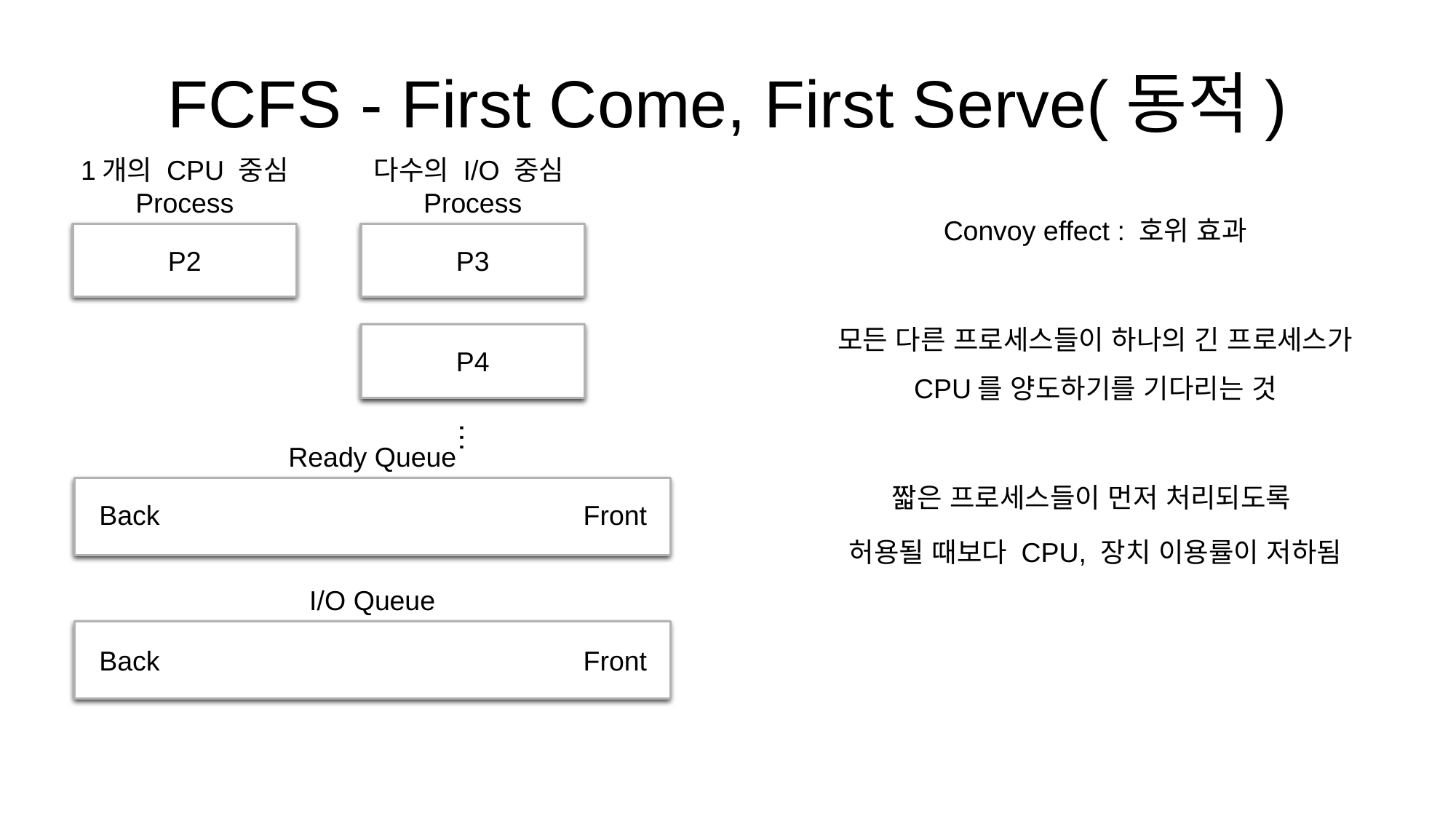

# FCFS - First Come, First Serve(동적)
1개의 CPU 중심 Process
다수의 I/O 중심
Process
Convoy effect : 호위 효과

모든 다른 프로세스들이 하나의 긴 프로세스가 CPU를 양도하기를 기다리는 것

짧은 프로세스들이 먼저 처리되도록
허용될 때보다 CPU, 장치 이용률이 저하됨

P2
P3
P4
…
Ready Queue

Back
Front
I/O Queue

Back
Front